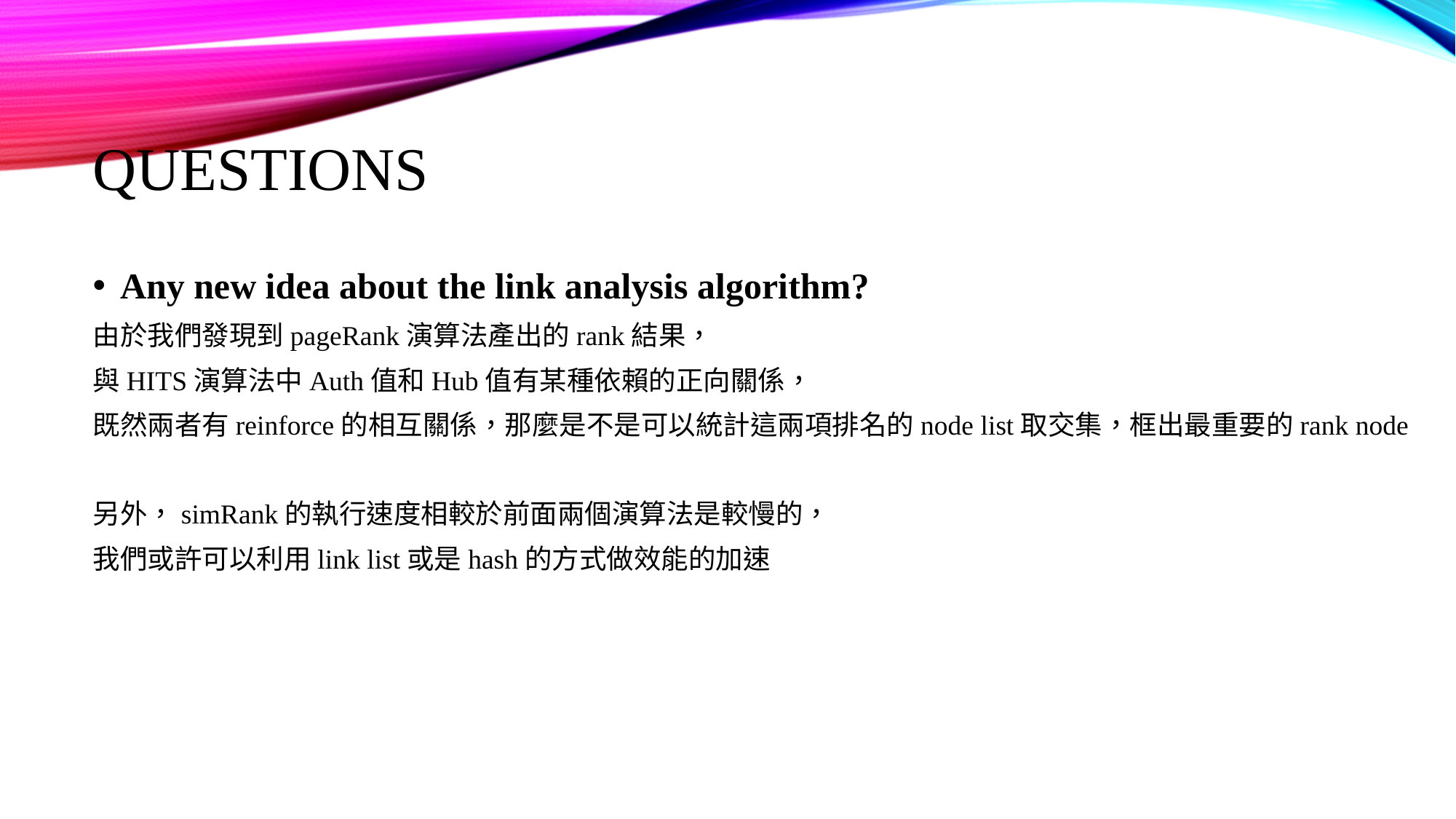

# Questions
Any new idea about the link analysis algorithm?
由於我們發現到pageRank演算法產出的rank結果，
與HITS演算法中Auth值和Hub值有某種依賴的正向關係，
既然兩者有reinforce的相互關係，那麼是不是可以統計這兩項排名的node list取交集，框出最重要的rank node

另外，simRank的執行速度相較於前面兩個演算法是較慢的，
我們或許可以利用link list或是hash的方式做效能的加速